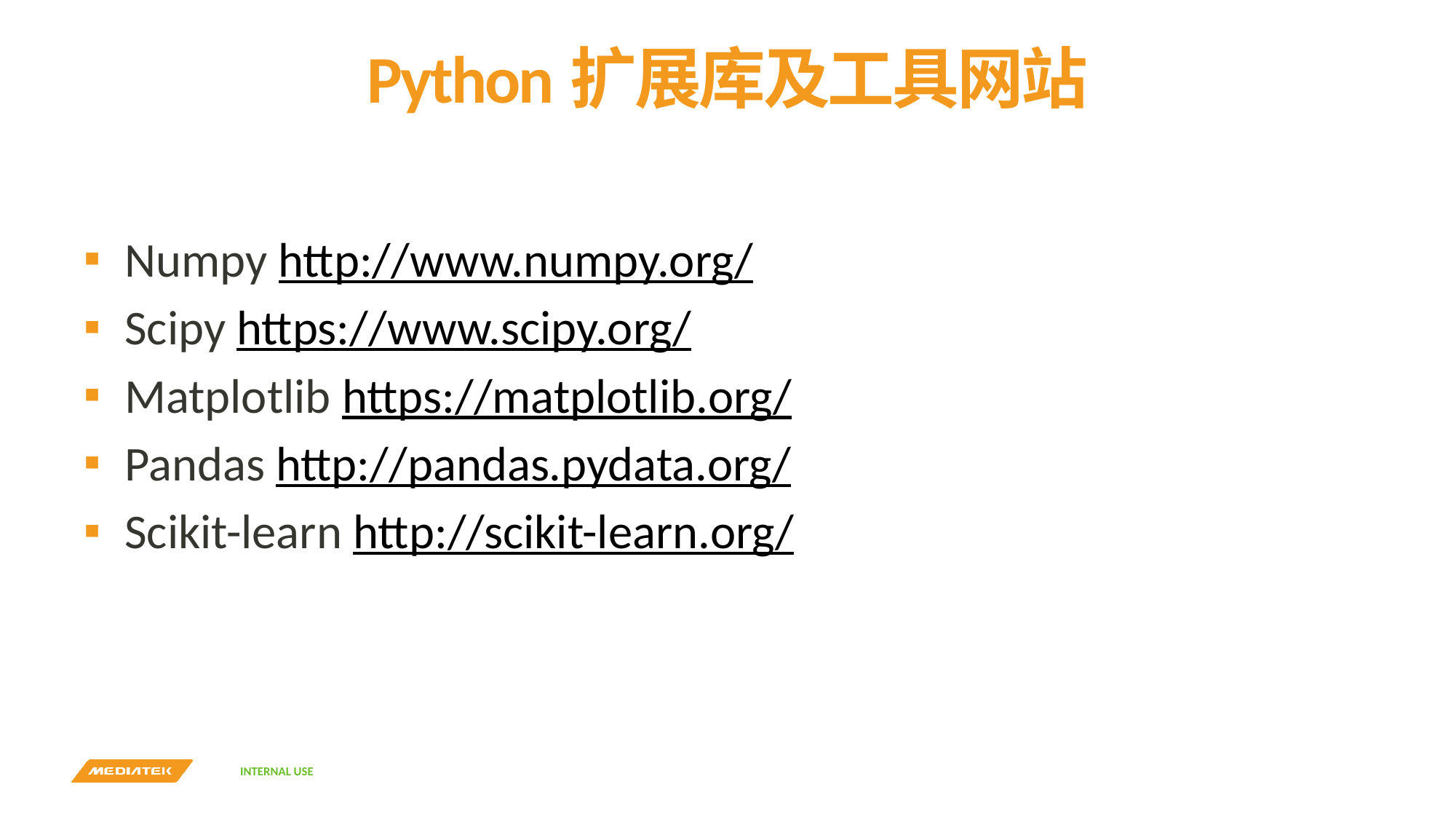

# Python扩展库及工具网站
Numpy http://www.numpy.org/
Scipy https://www.scipy.org/
Matplotlib https://matplotlib.org/
Pandas http://pandas.pydata.org/
Scikit-learn http://scikit-learn.org/